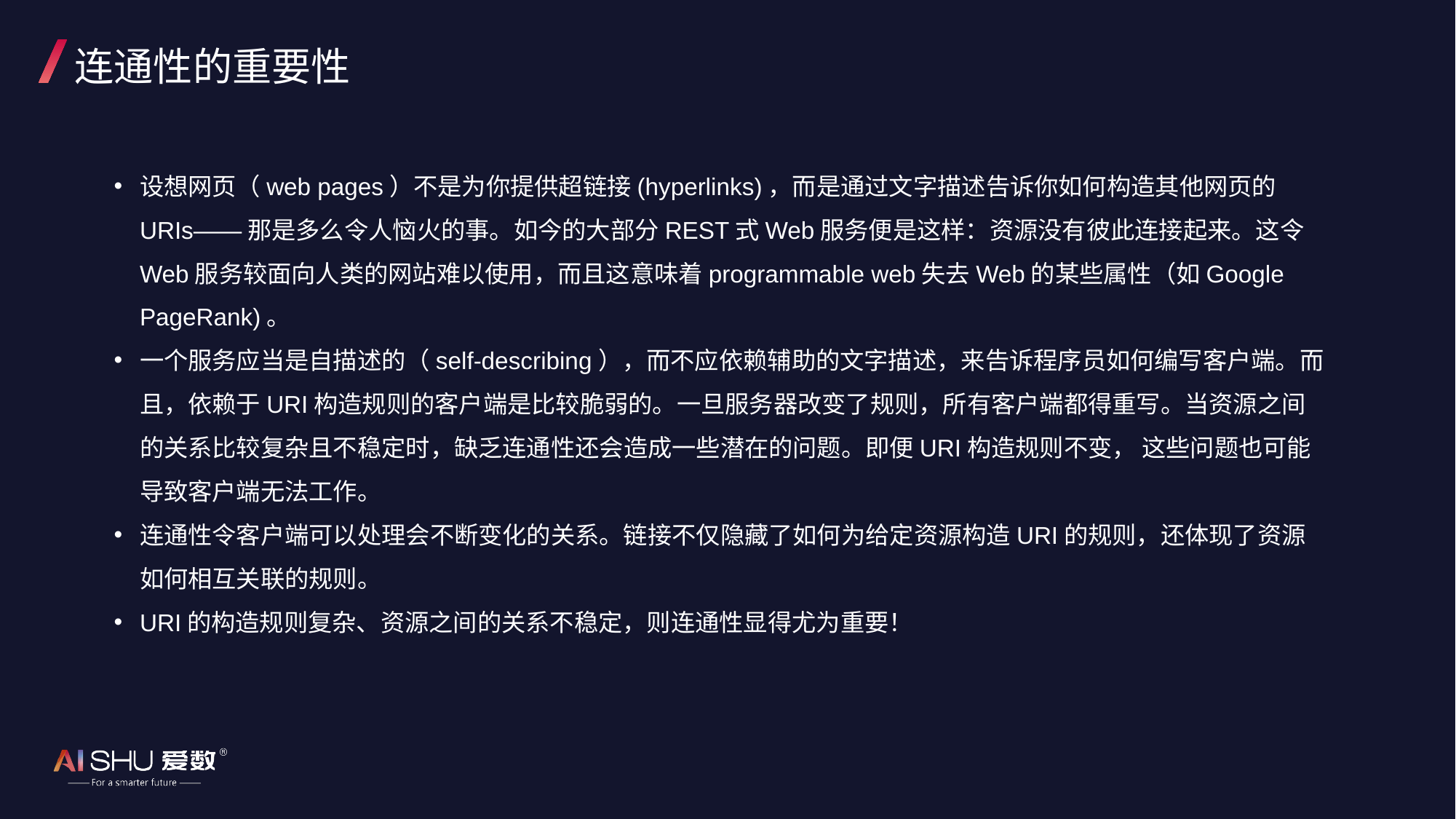

# 连通性的重要性
设想网页（web pages）不是为你提供超链接(hyperlinks)，而是通过文字描述告诉你如何构造其他网页的URIs——那是多么令人恼火的事。如今的大部分REST式Web服务便是这样：资源没有彼此连接起来。这令Web服务较面向人类的网站难以使用，而且这意味着programmable web失去Web的某些属性（如Google PageRank)。
一个服务应当是自描述的（self-describing），而不应依赖辅助的文字描述，来告诉程序员如何编写客户端。而且，依赖于URI构造规则的客户端是比较脆弱的。一旦服务器改变了规则，所有客户端都得重写。当资源之间的关系比较复杂且不稳定时，缺乏连通性还会造成一些潜在的问题。即便URI构造规则不变， 这些问题也可能导致客户端无法工作。
连通性令客户端可以处理会不断变化的关系。链接不仅隐藏了如何为给定资源构造URI的规则，还体现了资源如何相互关联的规则。
URI的构造规则复杂、资源之间的关系不稳定，则连通性显得尤为重要！